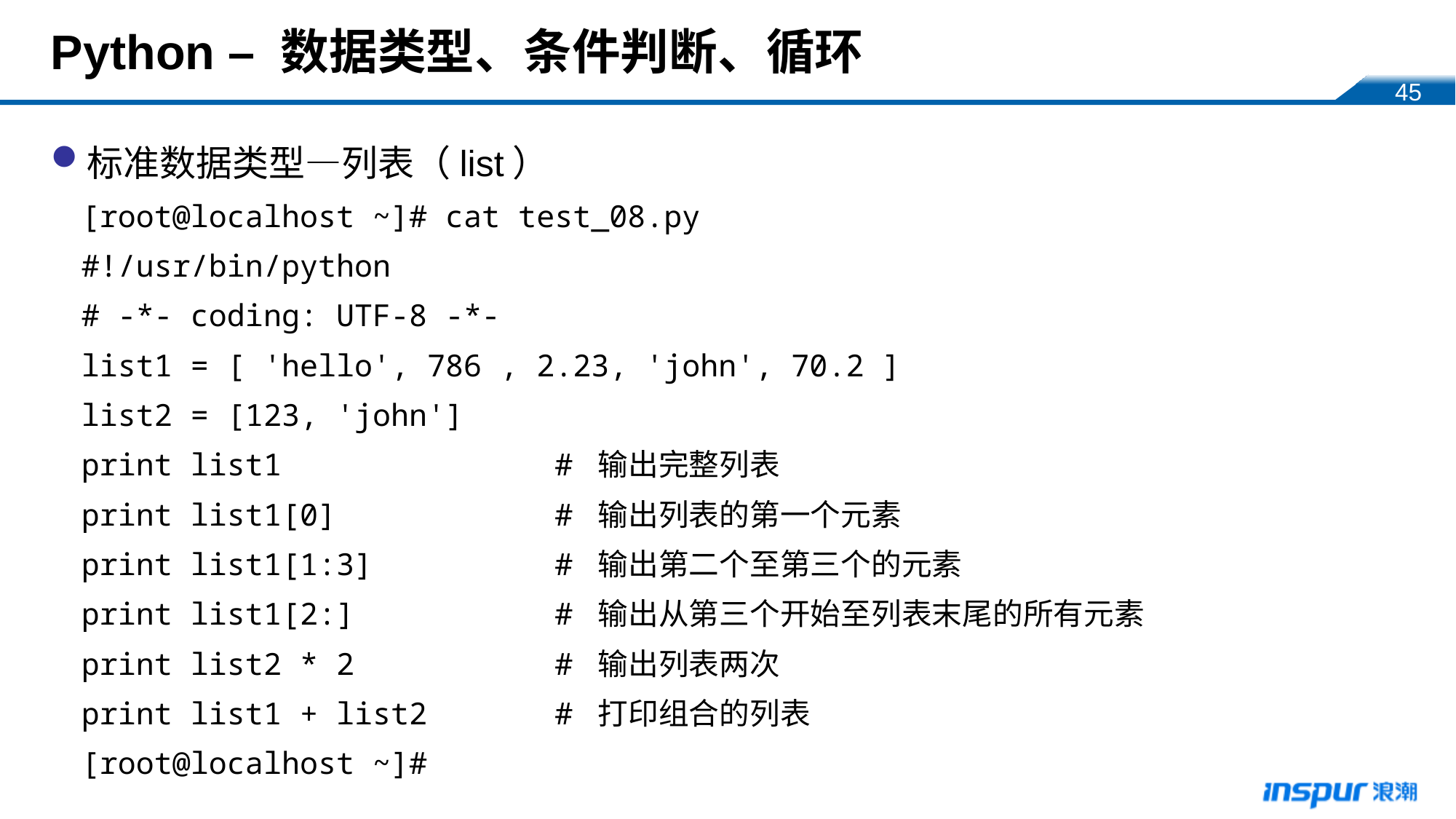

# Python – 数据类型、条件判断、循环
标准数据类型—列表（list）
[root@localhost ~]# cat test_08.py
#!/usr/bin/python
# -*- coding: UTF-8 -*-
list1 = [ 'hello', 786 , 2.23, 'john', 70.2 ]
list2 = [123, 'john']
print list1               # 输出完整列表
print list1[0]            # 输出列表的第一个元素
print list1[1:3]          # 输出第二个至第三个的元素
print list1[2:]           # 输出从第三个开始至列表末尾的所有元素
print list2 * 2           # 输出列表两次
print list1 + list2       # 打印组合的列表
[root@localhost ~]#